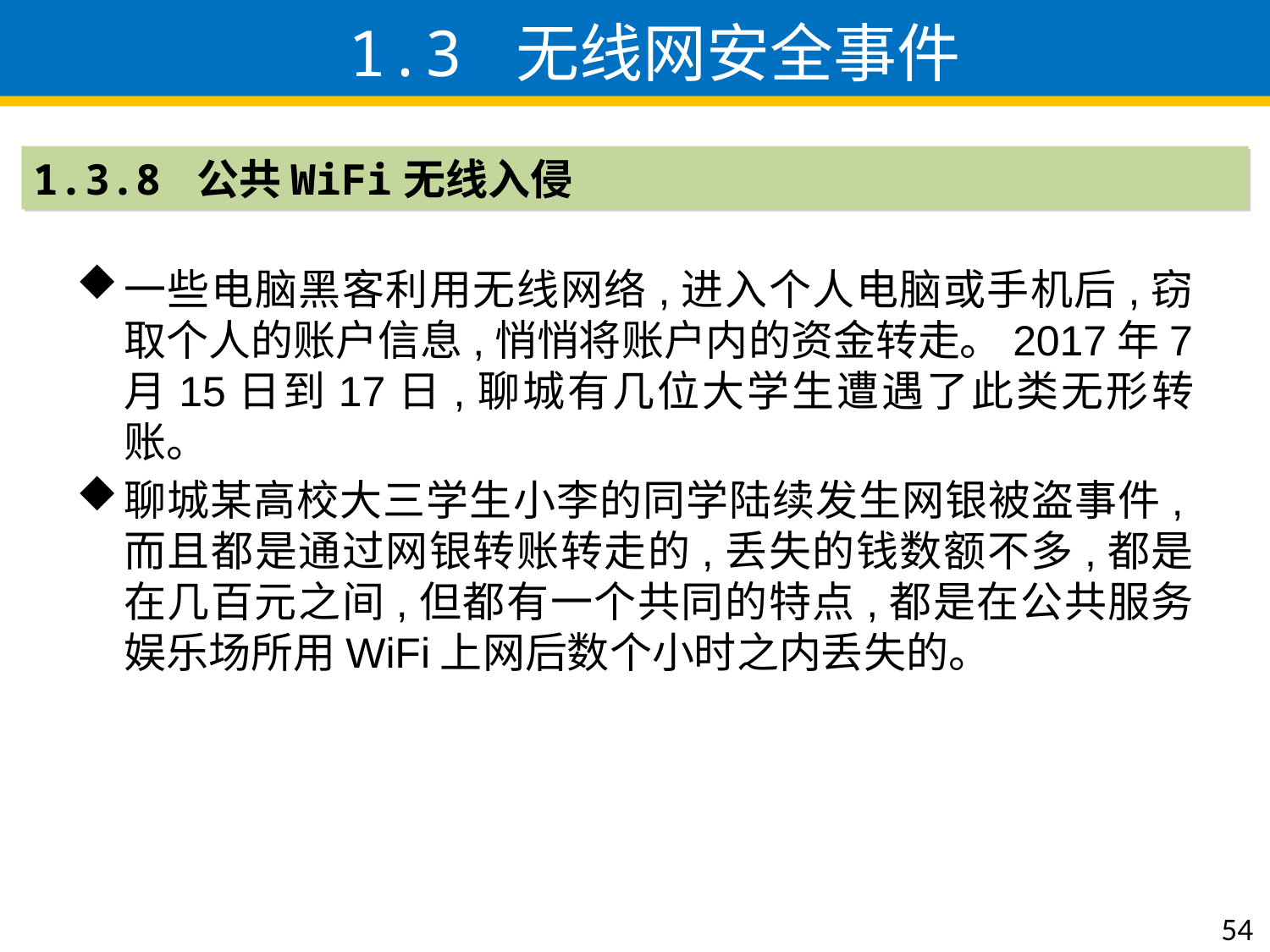

# 1.3 无线网安全事件
1.3.8 公共WiFi无线入侵
一些电脑黑客利用无线网络,进入个人电脑或手机后,窃取个人的账户信息,悄悄将账户内的资金转走。2017年7月15日到17日,聊城有几位大学生遭遇了此类无形转账。
聊城某高校大三学生小李的同学陆续发生网银被盗事件,而且都是通过网银转账转走的,丢失的钱数额不多,都是在几百元之间,但都有一个共同的特点,都是在公共服务娱乐场所用WiFi上网后数个小时之内丢失的。

54